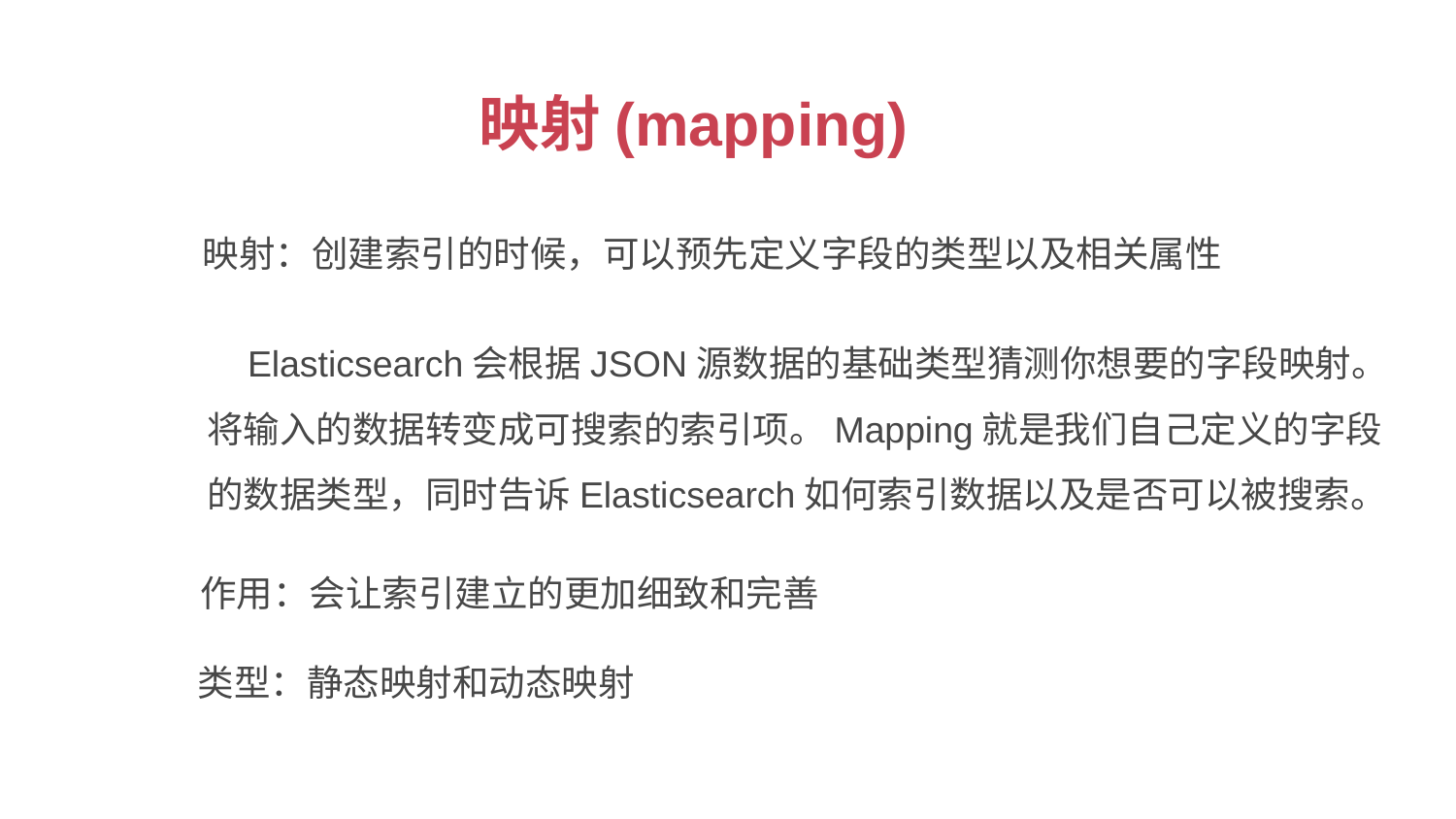

映射(mapping)
    映射：创建索引的时候，可以预先定义字段的类型以及相关属性
    Elasticsearch会根据JSON源数据的基础类型猜测你想要的字段映射。将输入的数据转变成可搜索的索引项。Mapping就是我们自己定义的字段的数据类型，同时告诉Elasticsearch如何索引数据以及是否可以被搜索。
    作用：会让索引建立的更加细致和完善
    类型：静态映射和动态映射